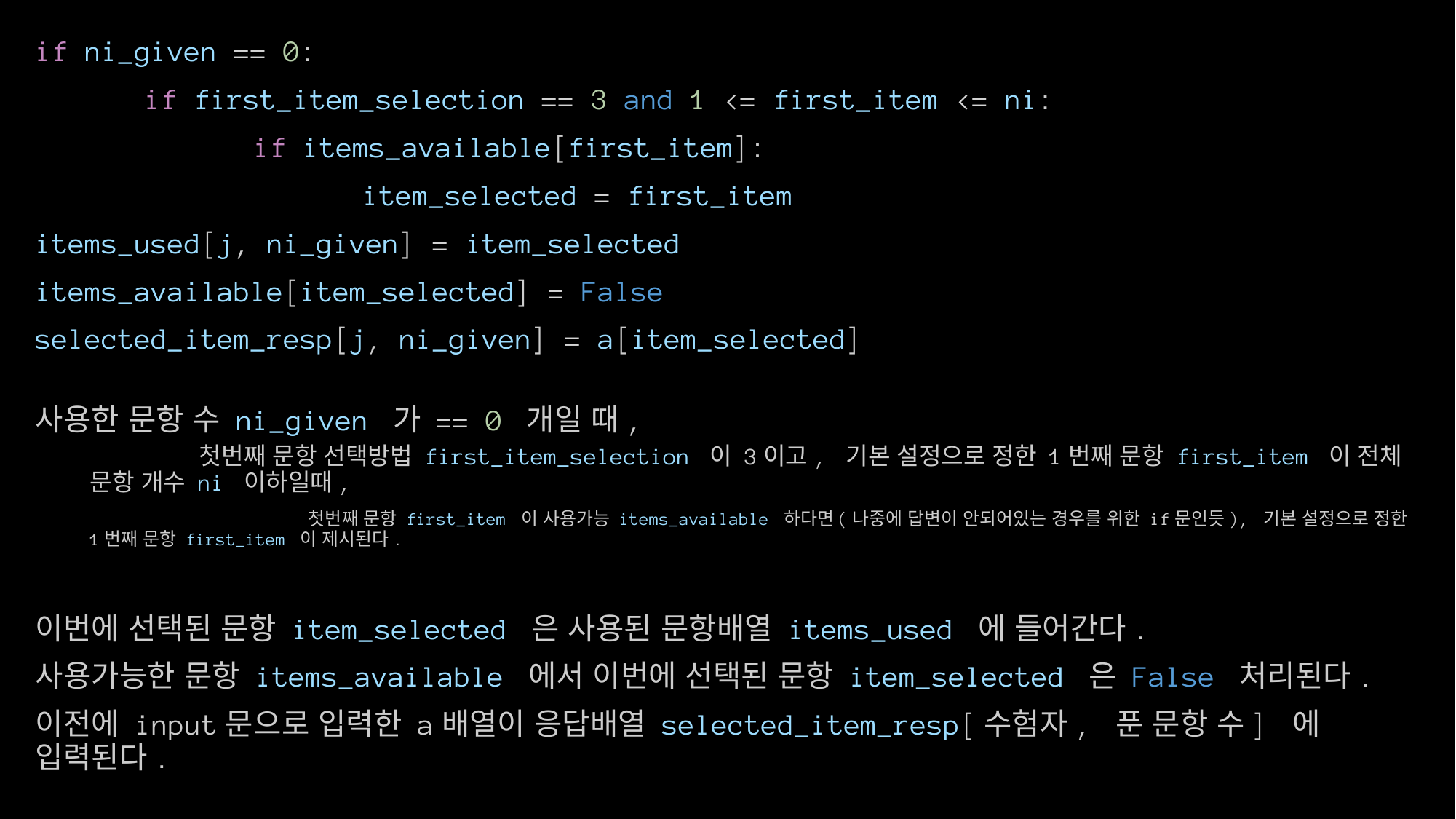

if ni_given == 0:
	if first_item_selection == 3 and 1 <= first_item <= ni:
		if items_available[first_item]:
			item_selected = first_item
items_used[j, ni_given] = item_selected
items_available[item_selected] = False
selected_item_resp[j, ni_given] = a[item_selected]
사용한 문항 수 ni_given 가 == 0 개일 때,
	첫번째 문항 선택방법 first_item_selection 이 3이고, 기본 설정으로 정한 1번째 문항 first_item 이 전체 문항 개수 ni 이하일때,
		첫번째 문항 first_item 이 사용가능 items_available 하다면(나중에 답변이 안되어있는 경우를 위한 if문인듯), 기본 설정으로 정한 1번째 문항 first_item 이 제시된다.

이번에 선택된 문항 item_selected 은 사용된 문항배열 items_used 에 들어간다.
사용가능한 문항 items_available 에서 이번에 선택된 문항 item_selected 은 False 처리된다.
이전에 input문으로 입력한 a배열이 응답배열 selected_item_resp[수험자, 푼 문항 수] 에 입력된다.